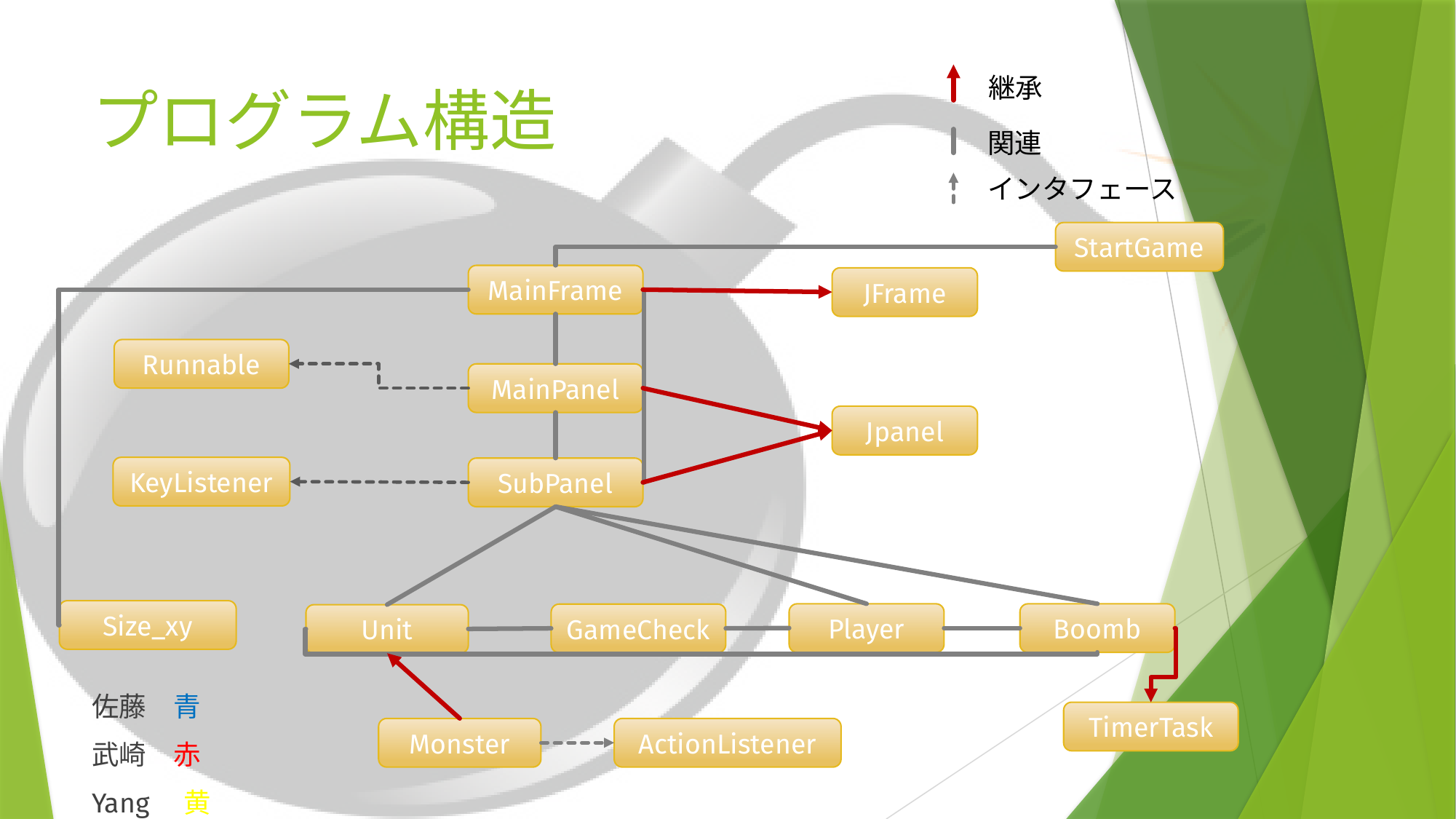

継承
# プログラム構造
関連
インタフェース
StartGame
MainFrame
JFrame
Runnable
MainPanel
Jpanel
KeyListener
SubPanel
Size_xy
Player
Boomb
GameCheck
Unit
佐藤　青
武崎　赤
Yang　黄
TimerTask
Monster
ActionListener